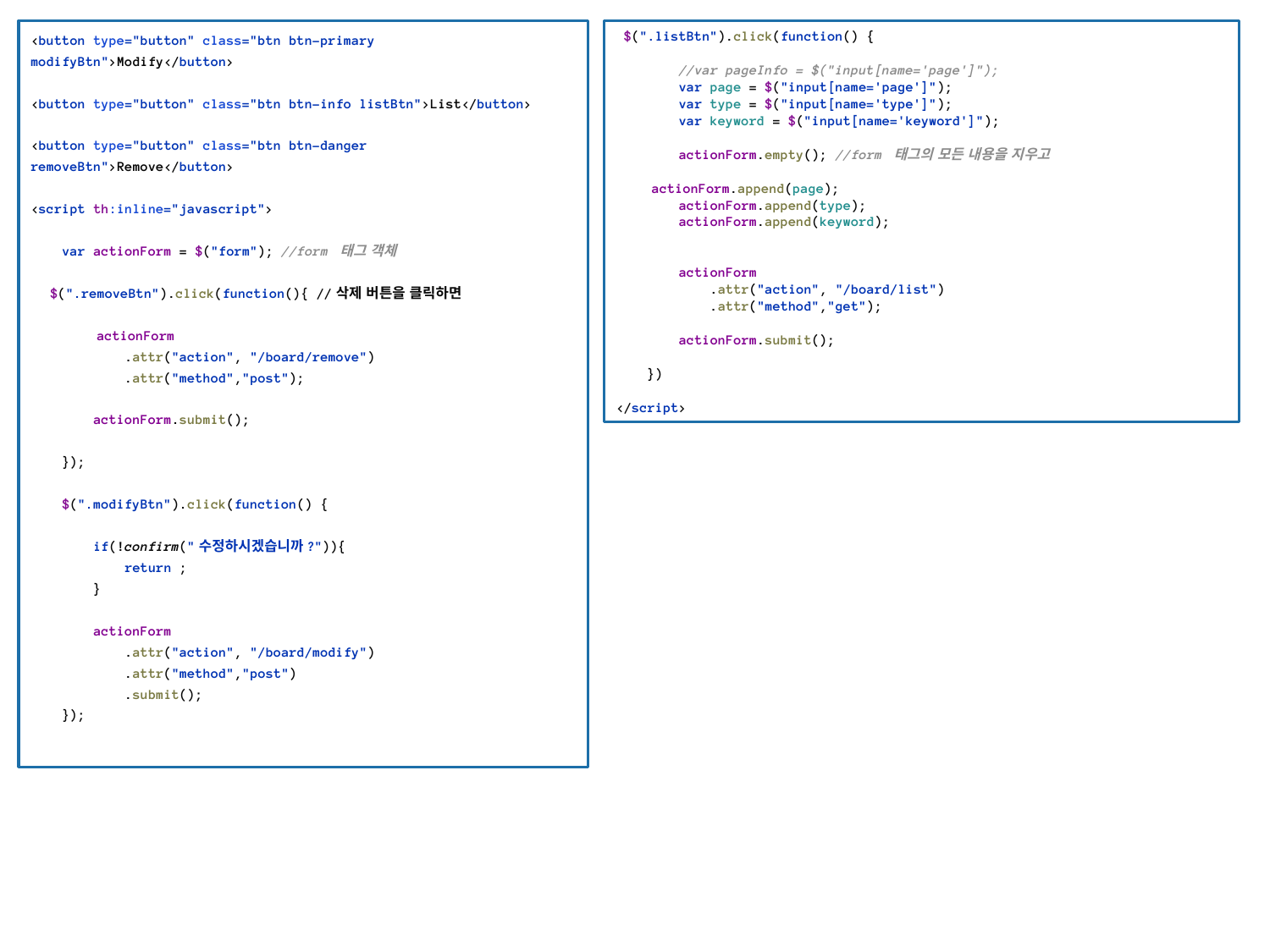

<button type="button" class="btn btn-primary modifyBtn">Modify</button>
<button type="button" class="btn btn-info listBtn">List</button>
<button type="button" class="btn btn-danger removeBtn">Remove</button>
<script th:inline="javascript">
    var actionForm = $("form"); //form 태그 객체
    $(".removeBtn").click(function(){ //삭제 버튼을 클릭하면
        actionForm
            .attr("action", "/board/remove")
            .attr("method","post");
        actionForm.submit();
    });
    $(".modifyBtn").click(function() {
        if(!confirm("수정하시겠습니까?")){
            return ;
        }
        actionForm
            .attr("action", "/board/modify")
            .attr("method","post")
            .submit();
    });
 $(".listBtn").click(function() {
        //var pageInfo = $("input[name='page']");
        var page = $("input[name='page']");
        var type = $("input[name='type']");
        var keyword = $("input[name='keyword']");
        actionForm.empty(); //form 태그의 모든 내용을 지우고
        actionForm.append(page);
        actionForm.append(type);
        actionForm.append(keyword);
        actionForm
            .attr("action", "/board/list")
            .attr("method","get");
        actionForm.submit();
    })
</script>